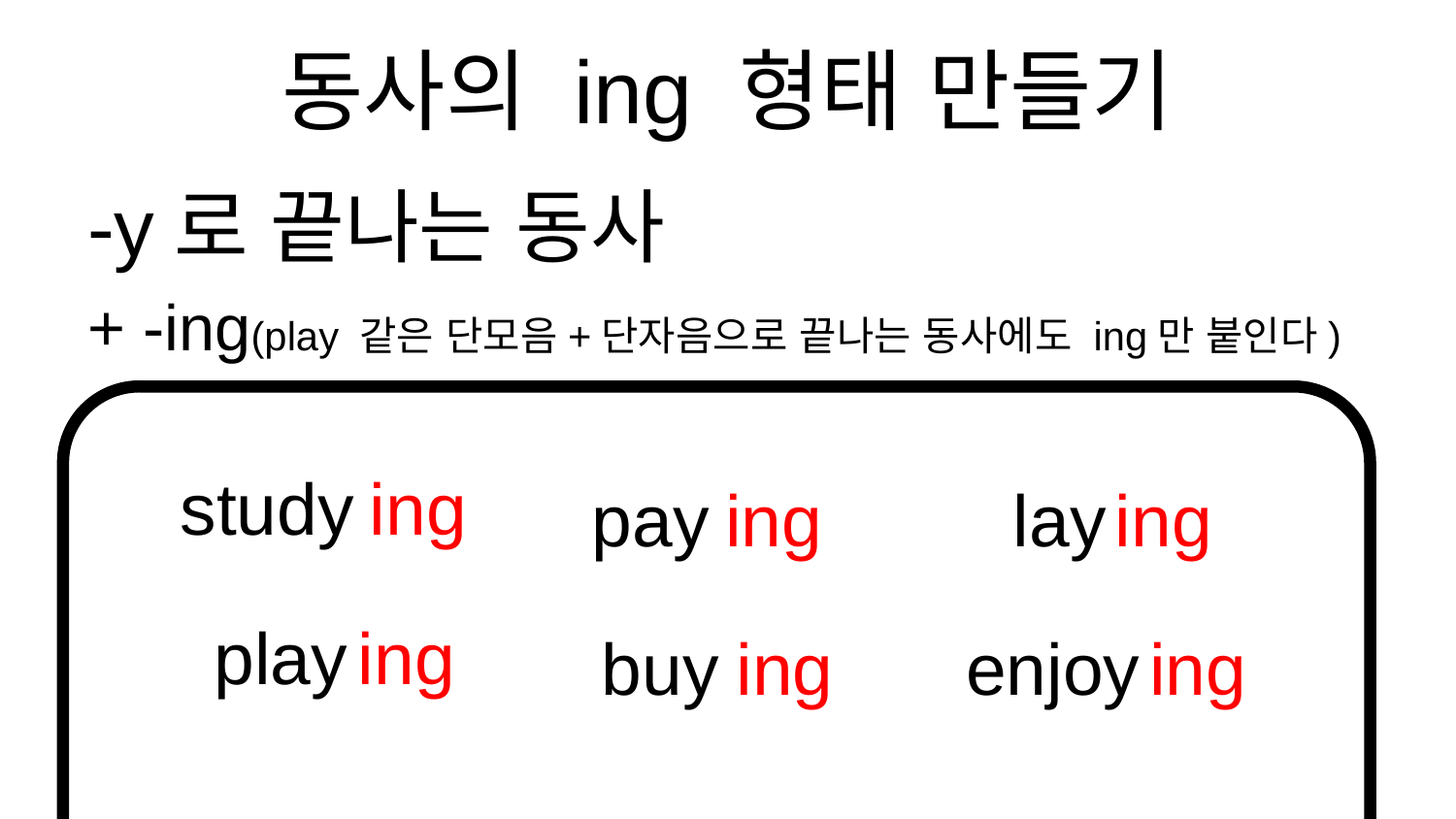

# 동사의 ing 형태 만들기
-y로 끝나는 동사
+ -ing(play 같은 단모음+단자음으로 끝나는 동사에도 ing만 붙인다)

study
ing
pay
lay
ing
ing
play
ing
buy
ing
enjoy
ing